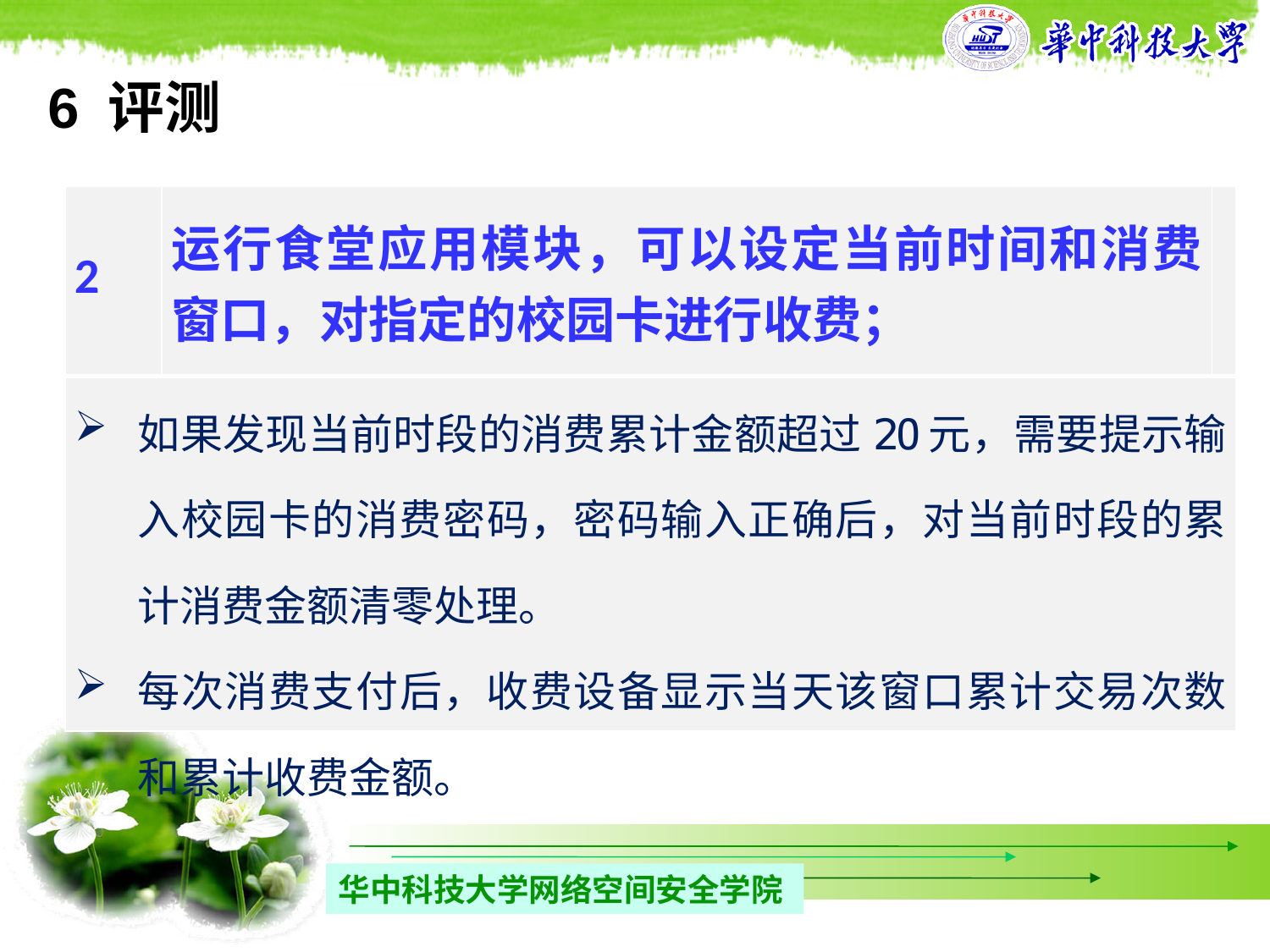

6 评测
| 2 | 运行食堂应用模块，可以设定当前时间和消费窗口，对指定的校园卡进行收费； |  |
| --- | --- | --- |
| 如果发现当前时段的消费累计金额超过20元，需要提示输入校园卡的消费密码，密码输入正确后，对当前时段的累计消费金额清零处理。 每次消费支付后，收费设备显示当天该窗口累计交易次数和累计收费金额。 |  |  |
25